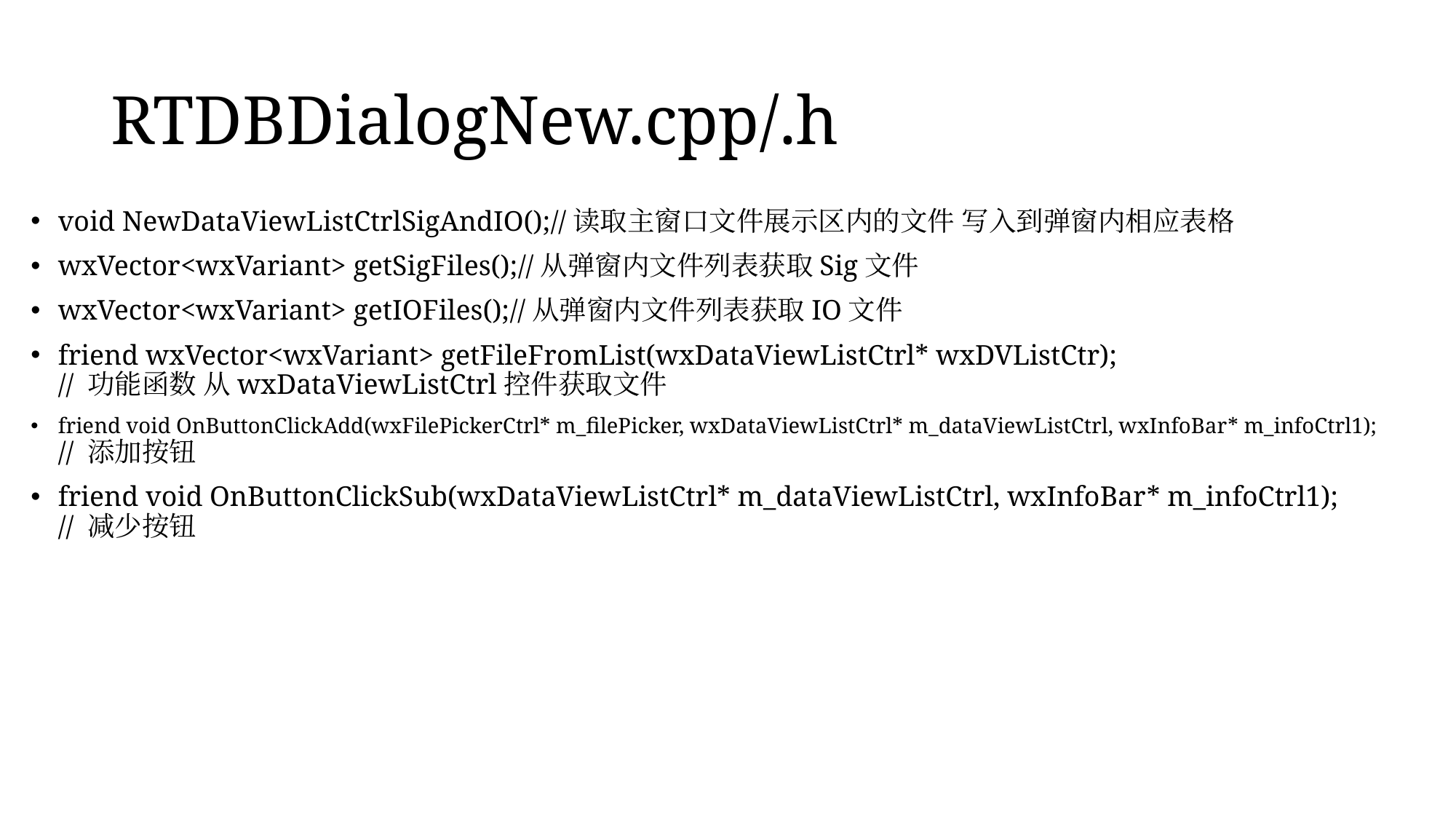

# RTDBDialogNew.cpp/.h
void NewDataViewListCtrlSigAndIO();//读取主窗口文件展示区内的文件 写入到弹窗内相应表格
wxVector<wxVariant> getSigFiles();//从弹窗内文件列表获取Sig文件
wxVector<wxVariant> getIOFiles();//从弹窗内文件列表获取IO文件
friend wxVector<wxVariant> getFileFromList(wxDataViewListCtrl* wxDVListCtr);
// 功能函数 从wxDataViewListCtrl控件获取文件
friend void OnButtonClickAdd(wxFilePickerCtrl* m_filePicker, wxDataViewListCtrl* m_dataViewListCtrl, wxInfoBar* m_infoCtrl1);
// 添加按钮
friend void OnButtonClickSub(wxDataViewListCtrl* m_dataViewListCtrl, wxInfoBar* m_infoCtrl1);
// 减少按钮